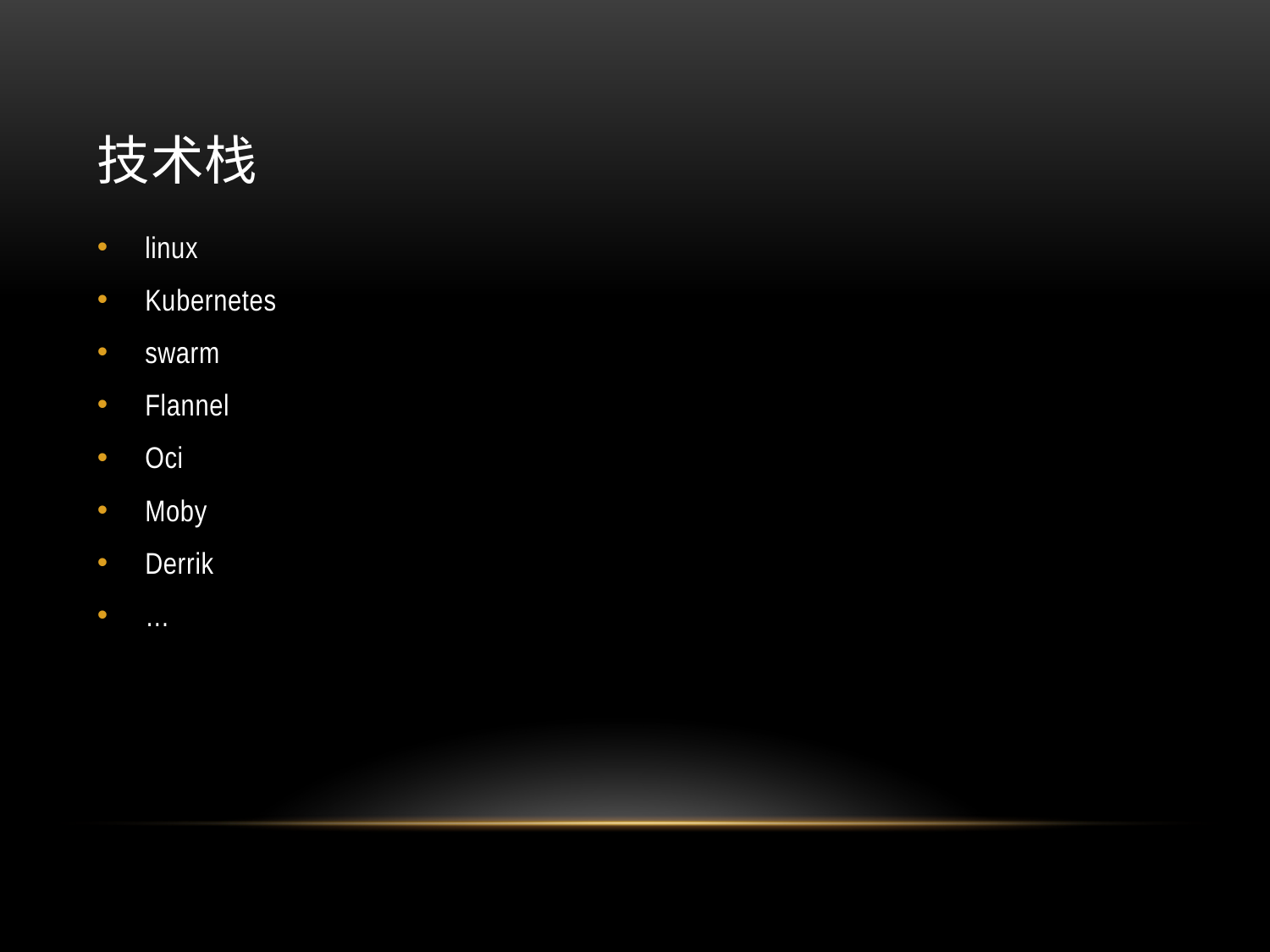

# 技术栈
linux
Kubernetes
swarm
Flannel
Oci
Moby
Derrik
…